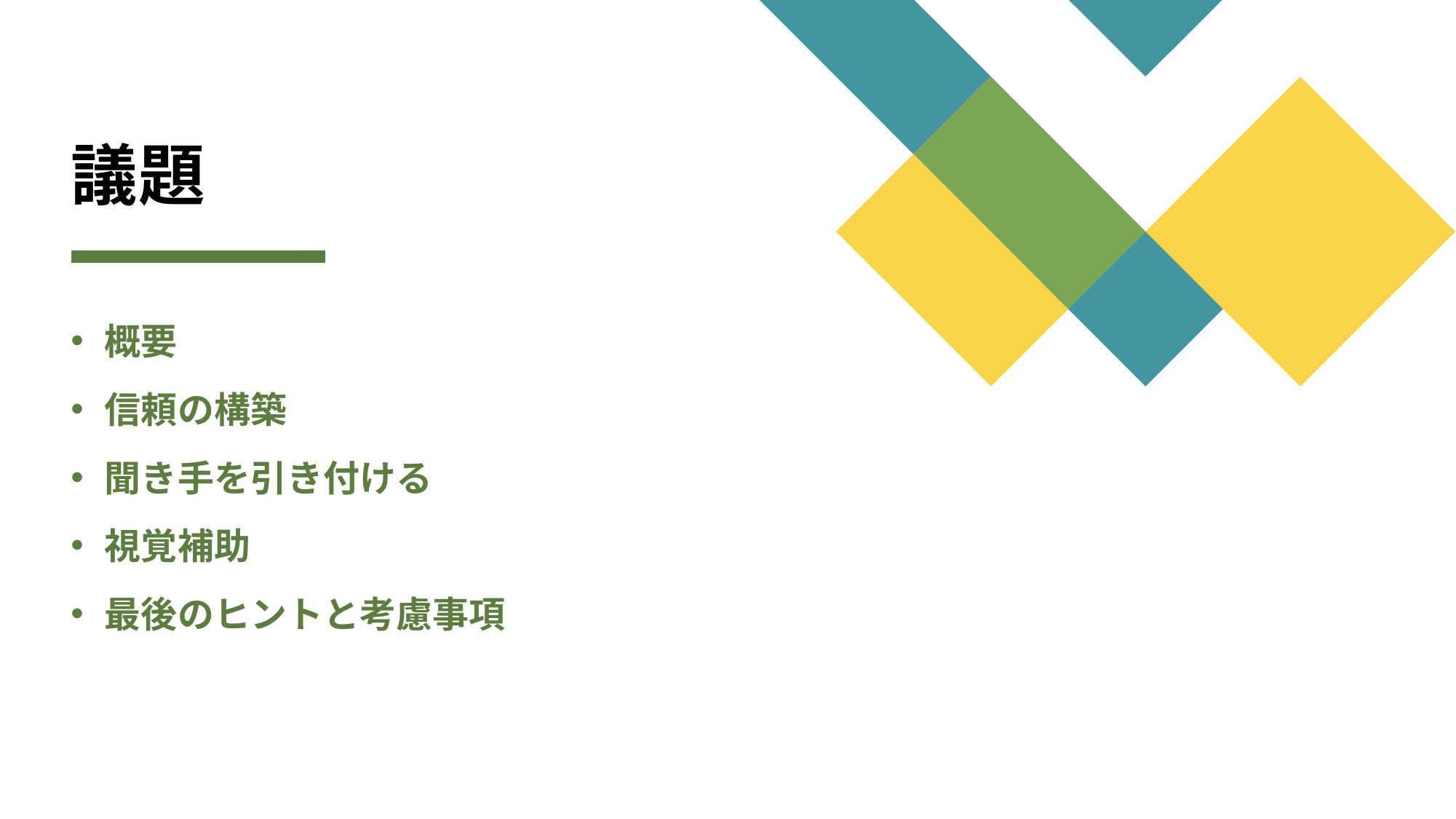

# 議題
概要
信頼の構築
聞き手を引き付ける
視覚補助
最後のヒントと考慮事項